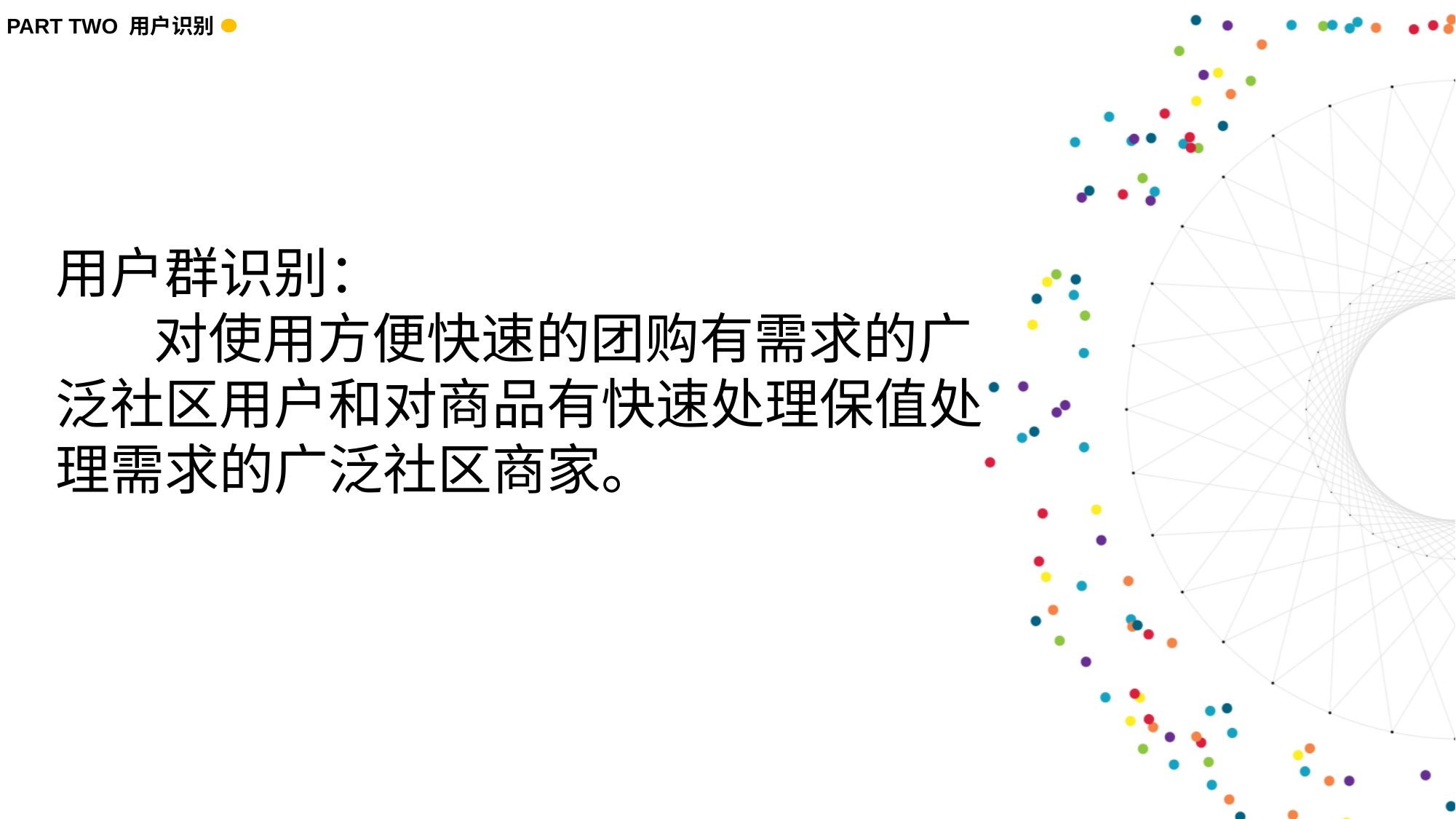

PART TWO 用户识别

用户群识别：
       对使用方便快速的团购有需求的广泛社区用户和对商品有快速处理保值处理需求的广泛社区商家。